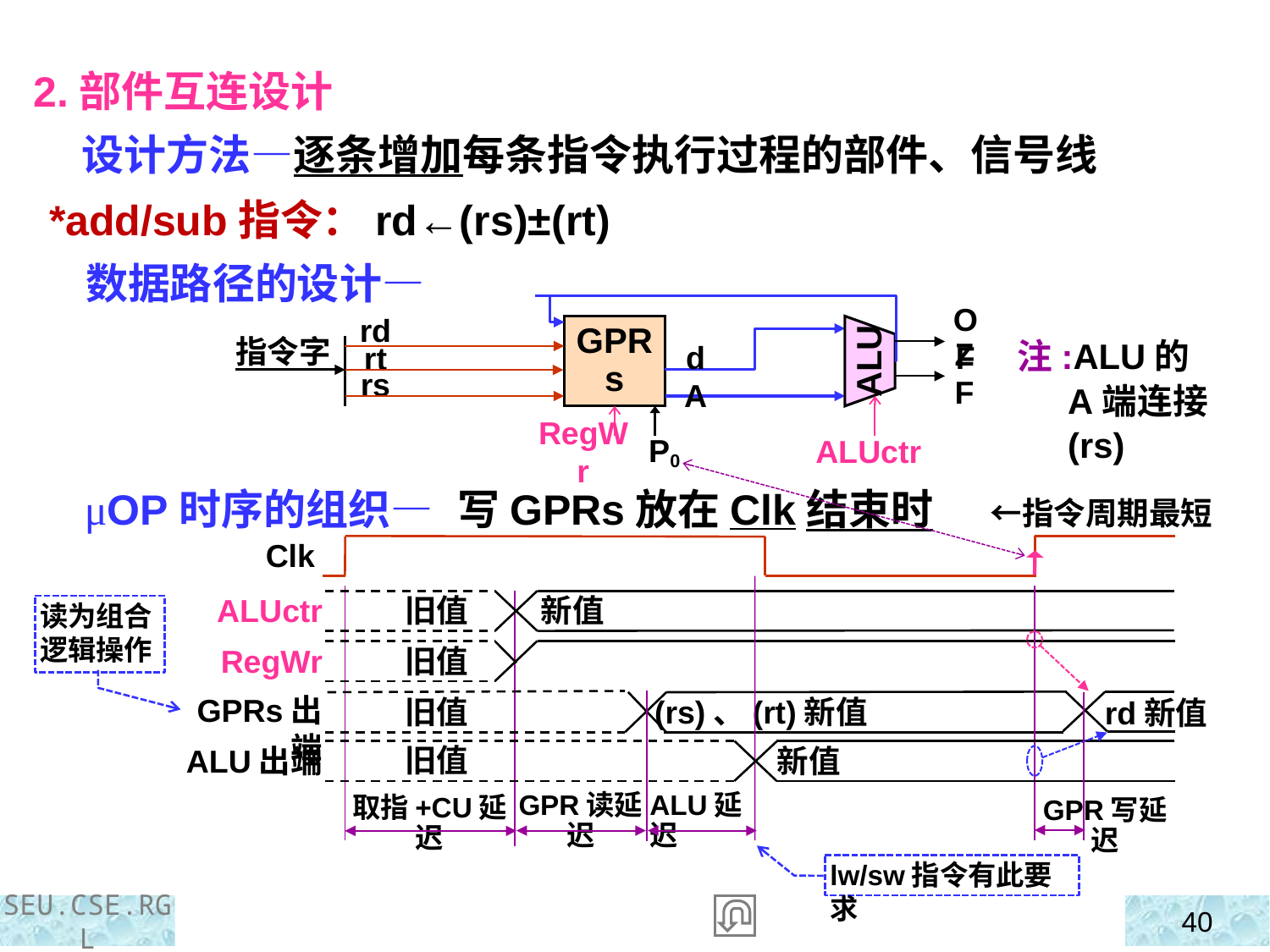

2.部件互连设计
    设计方法—逐条增加每条指令执行过程的部件、信号线
 *add/sub指令：rd←(rs)±(rt)
    数据路径的设计—

    μOP时序的组织—
rd
rt
rs
GPRs
OF
ALU
指令字
dA
ZF
RegWr
P0
ALUctr
注:ALU的A端连接(rs)
写GPRs放在Clk结束时      ←指令周期最短
Clk

rd新值

GPR写延迟
ALUctr
新值
旧值
旧值
RegWr
GPRs出端
旧值
(rs)、(rt)新值
旧值
ALU出端
新值
GPR读延迟
ALU延迟
取指+CU延迟
读为组合逻辑操作
lw/sw指令有此要求

SEU.CSE.RGL
40